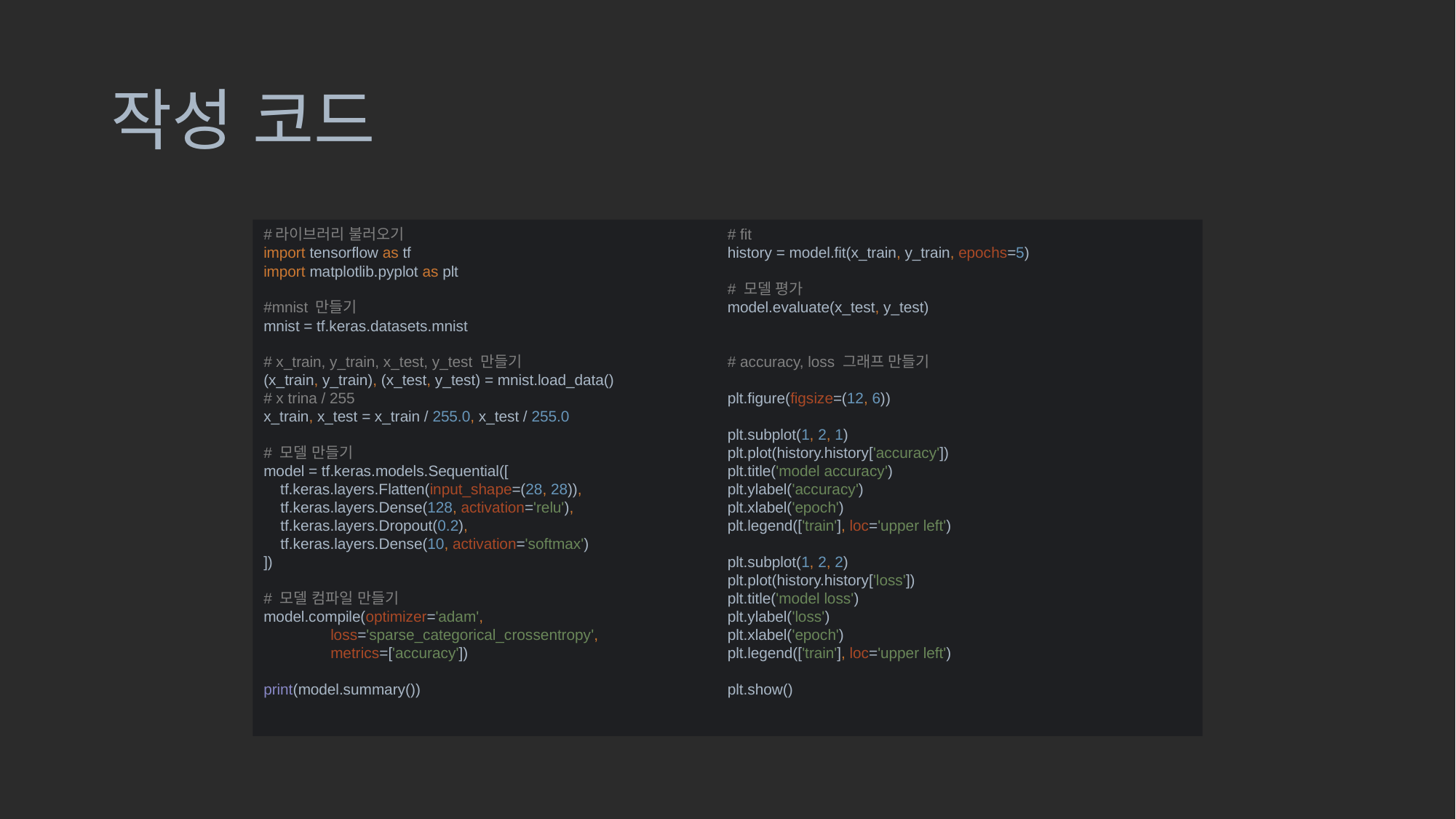

# 작성 코드
#라이브러리 불러오기
import tensorflow as tf
import matplotlib.pyplot as plt
#mnist 만들기
mnist = tf.keras.datasets.mnist
# x_train, y_train, x_test, y_test 만들기
(x_train, y_train), (x_test, y_test) = mnist.load_data()
# x trina / 255
x_train, x_test = x_train / 255.0, x_test / 255.0
# 모델 만들기
model = tf.keras.models.Sequential([
    tf.keras.layers.Flatten(input_shape=(28, 28)),
    tf.keras.layers.Dense(128, activation='relu'),
    tf.keras.layers.Dropout(0.2),
    tf.keras.layers.Dense(10, activation='softmax')
])
# 모델 컴파일 만들기
model.compile(optimizer='adam',
                loss='sparse_categorical_crossentropy',
                metrics=['accuracy'])
print(model.summary())
# fit
history = model.fit(x_train, y_train, epochs=5)
# 모델 평가
model.evaluate(x_test, y_test)
# accuracy, loss 그래프 만들기
plt.figure(figsize=(12, 6))
plt.subplot(1, 2, 1)
plt.plot(history.history['accuracy'])
plt.title('model accuracy')
plt.ylabel('accuracy')
plt.xlabel('epoch')
plt.legend(['train'], loc='upper left')
plt.subplot(1, 2, 2)
plt.plot(history.history['loss'])
plt.title('model loss')
plt.ylabel('loss')
plt.xlabel('epoch')
plt.legend(['train'], loc='upper left')
plt.show()